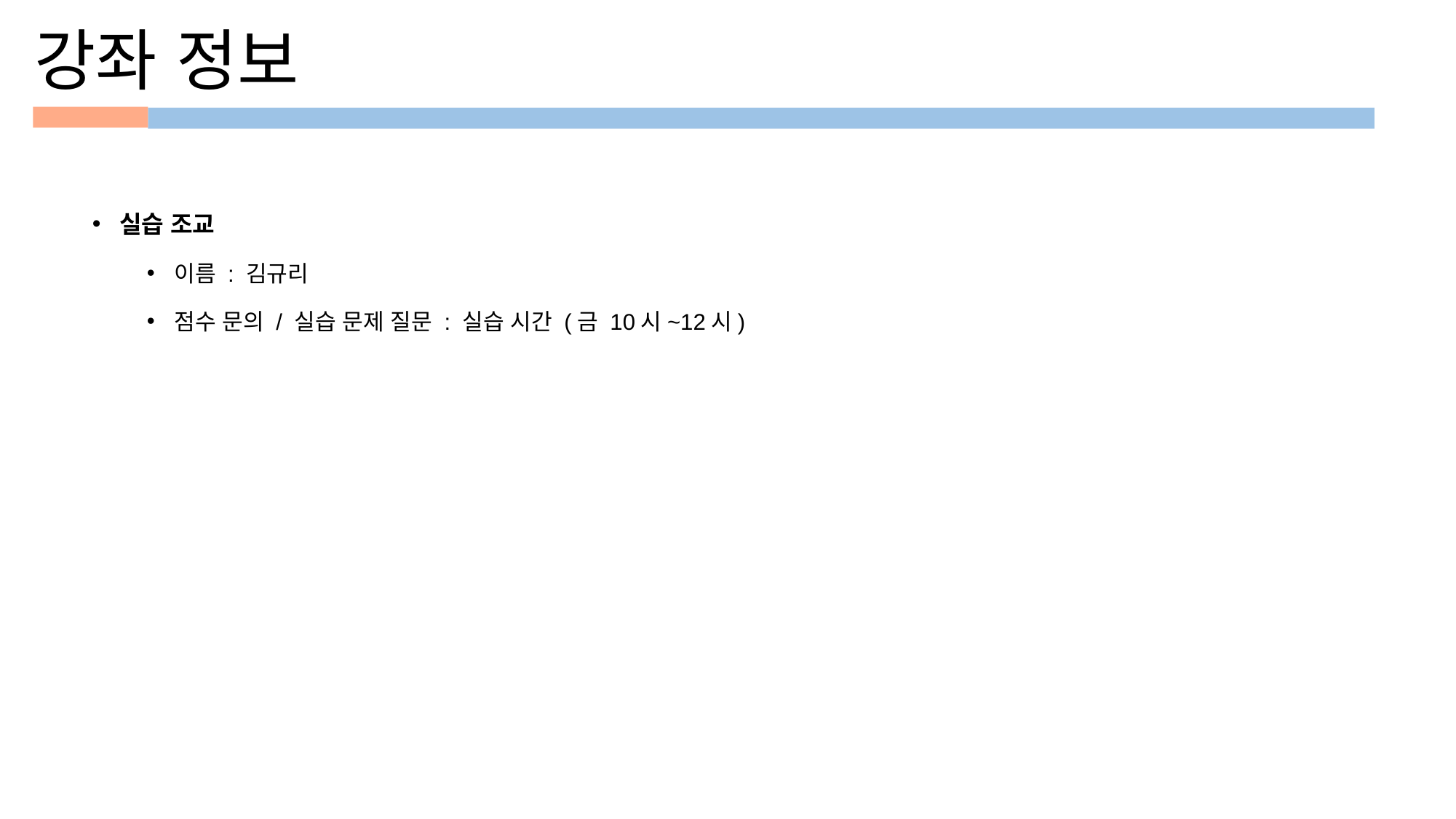

# 강좌 정보

실습 조교
이름 : 김규리
점수 문의 / 실습 문제 질문 : 실습 시간 (금 10시~12시)